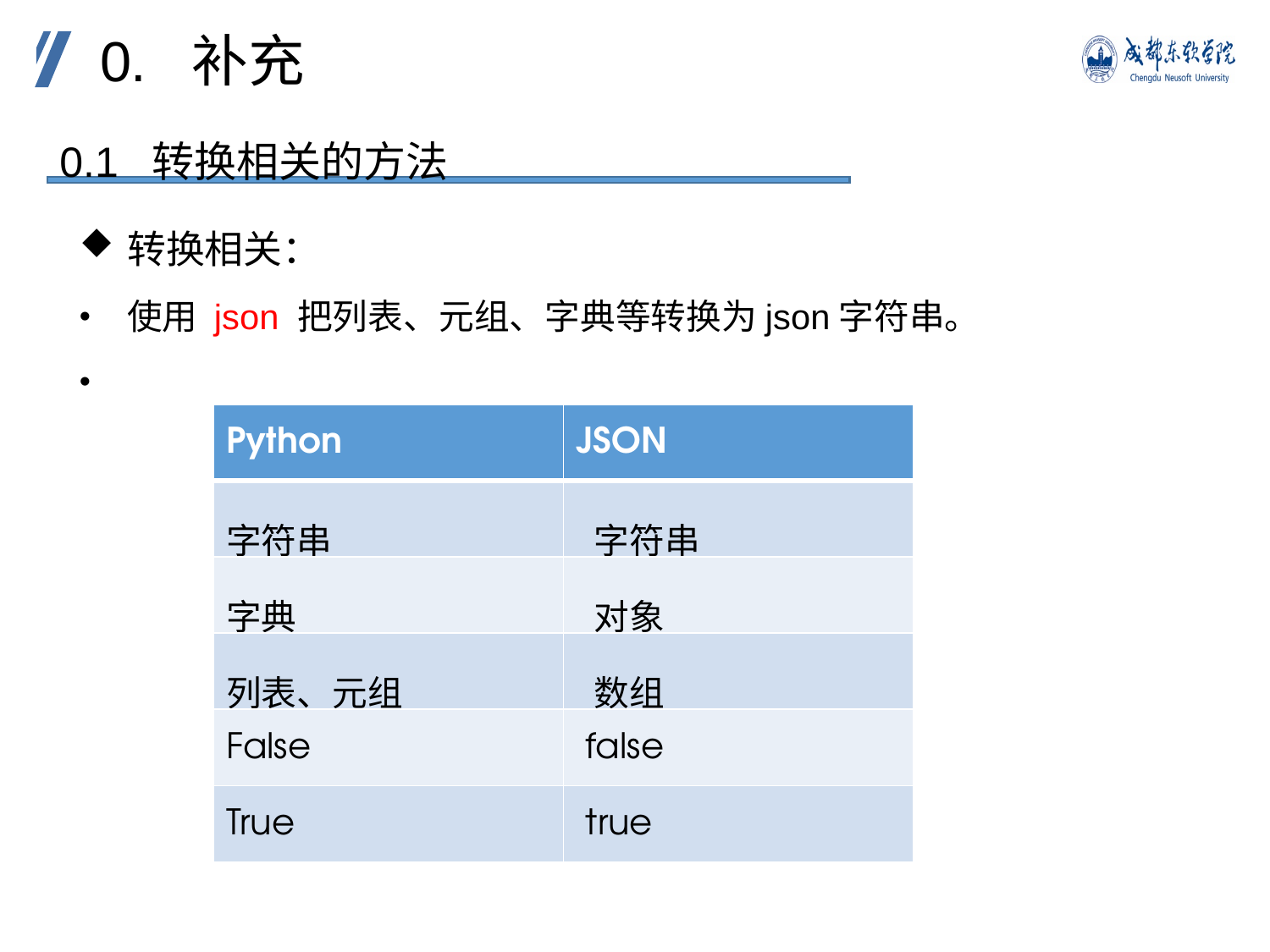

0.  补充
0.1  转换相关的方法

转换相关：
使用 json 把列表、元组、字典等转换为json字符串。

| Python | JSON |
| --- | --- |
| 字符串 | 字符串 |
| 字典 | 对象 |
| 列表、元组 | 数组 |
| False | false |
| True | true |